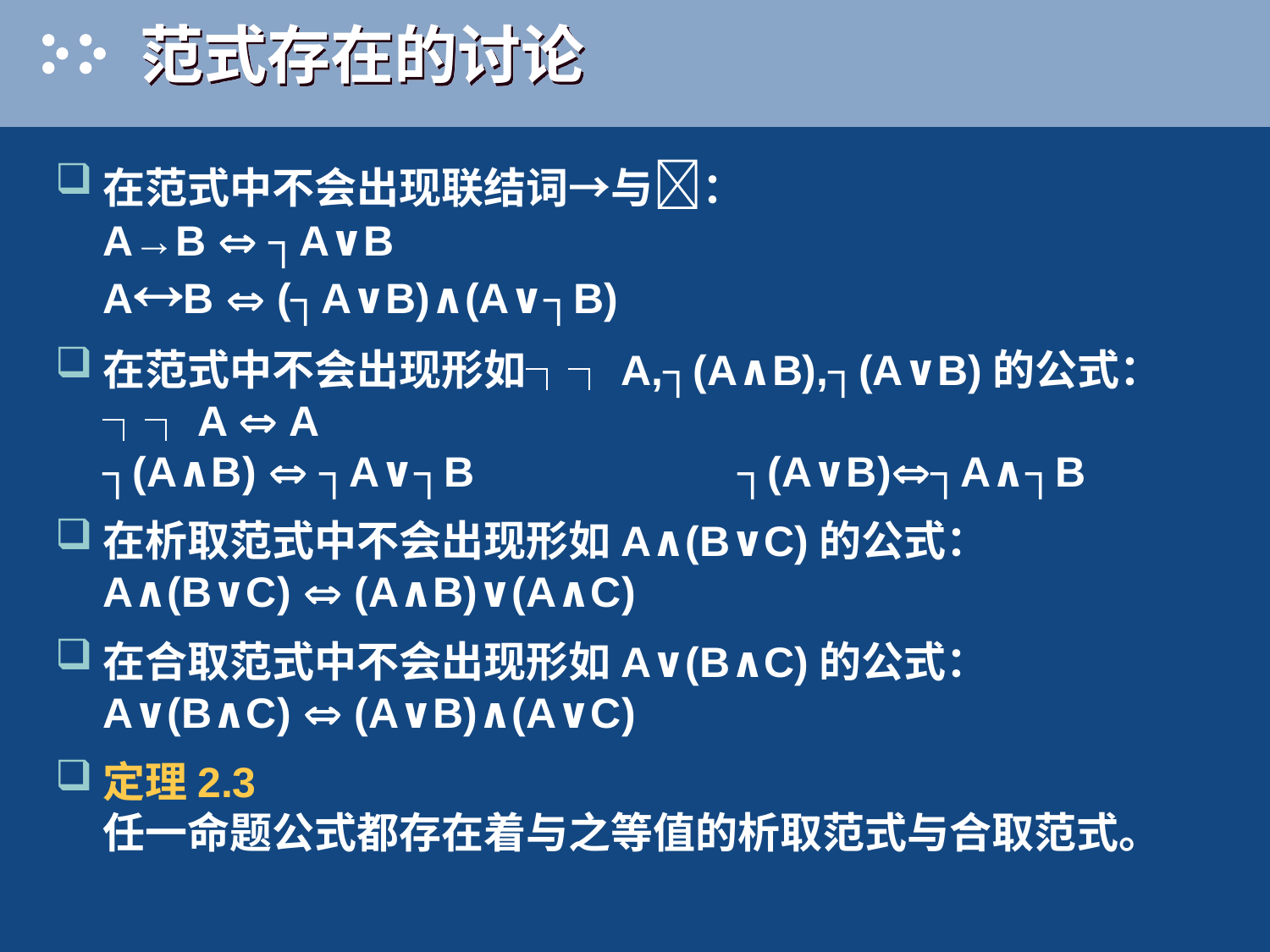

# 范式存在的讨论
在范式中不会出现联结词→与↔：
A→B ⇔ ┐A∨B
A↔B ⇔ (┐A∨B)∧(A∨┐B)
在范式中不会出现形如┐┐A,┐(A∧B),┐(A∨B)的公式：
┐┐A ⇔ A
┐(A∧B) ⇔ ┐A∨┐B 		┐(A∨B)⇔┐A∧┐B
在析取范式中不会出现形如A∧(B∨C)的公式：
A∧(B∨C) ⇔ (A∧B)∨(A∧C)
在合取范式中不会出现形如A∨(B∧C)的公式：
A∨(B∧C) ⇔ (A∨B)∧(A∨C)
定理2.3
任一命题公式都存在着与之等值的析取范式与合取范式。